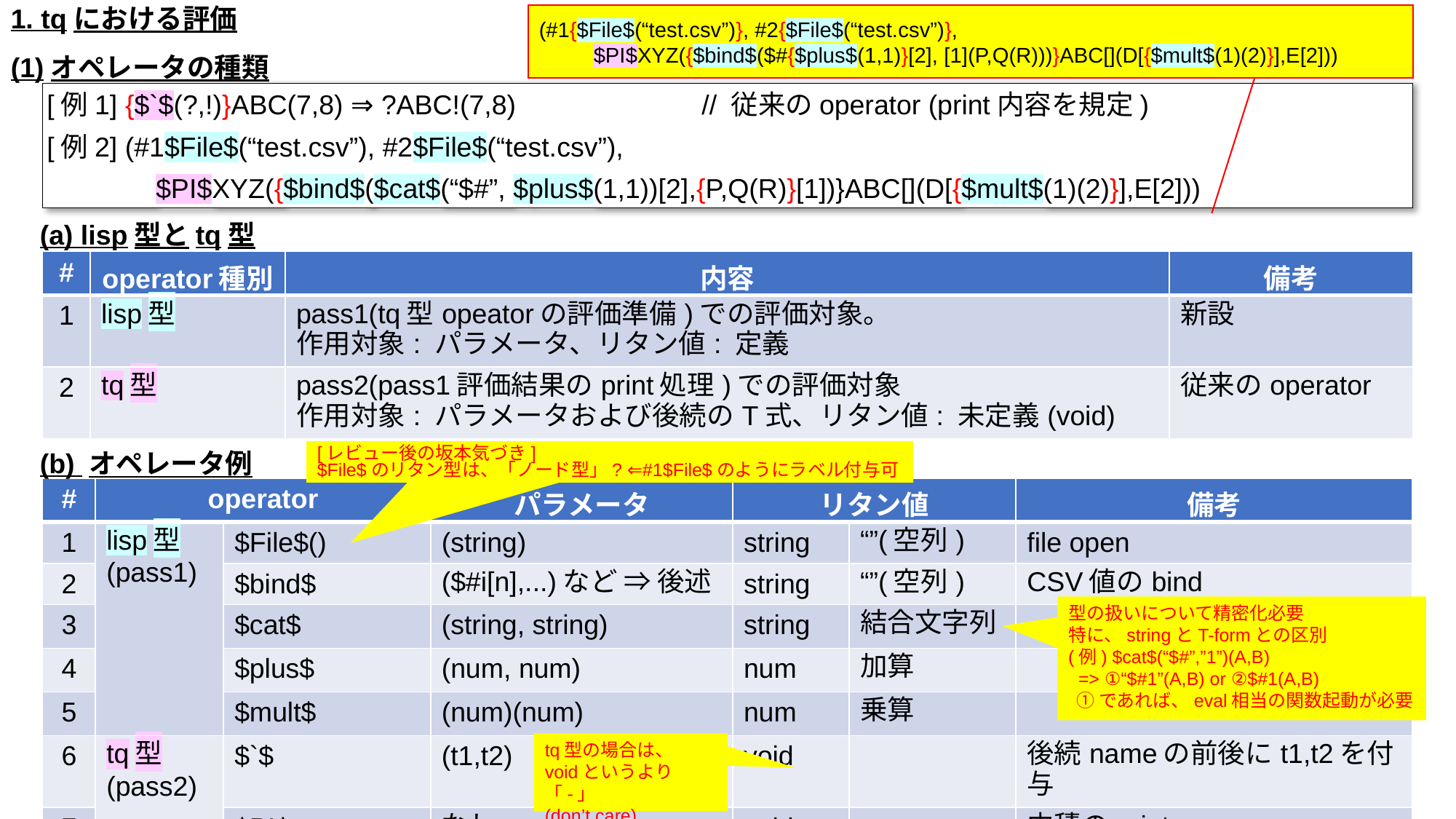

1. tqにおける評価
(#1{$File$(“test.csv”)}, #2{$File$(“test.csv”)},
$PI$XYZ({$bind$($#{$plus$(1,1)}[2], [1](P,Q(R)))}ABC[](D[{$mult$(1)(2)}],E[2]))
(1)オペレータの種類
[例1] {$`$(?,!)}ABC(7,8) ⇒ ?ABC!(7,8)		// 従来のoperator (print内容を規定)
[例2] (#1$File$(“test.csv”), #2$File$(“test.csv”),
	$PI$XYZ({$bind$($cat$(“$#”, $plus$(1,1))[2],{P,Q(R)}[1])}ABC[](D[{$mult$(1)(2)}],E[2]))
(a) lisp型とtq型
| # | operator種別 | 内容 | 備考 |
| --- | --- | --- | --- |
| 1 | lisp型 | pass1(tq型opeatorの評価準備)での評価対象。 作用対象: パラメータ、リタン値: 定義 | 新設 |
| 2 | tq型 | pass2(pass1評価結果のprint処理)での評価対象 作用対象: パラメータおよび後続のT式、リタン値: 未定義(void) | 従来のoperator |
(b) オペレータ例
[レビュー後の坂本気づき]
$File$のリタン型は、「ノード型」? ⇐#1$File$のようにラベル付与可
| # | operator |  | パラメータ | リタン値 |  | 備考 |
| --- | --- | --- | --- | --- | --- | --- |
| 1 | lisp型 (pass1) | $File$() | (string) | string | “”(空列) | file open |
| 2 |  | $bind$ | ($#i[n],...)など ⇒ 後述 | string | “”(空列) | CSV値のbind |
| 3 |  | $cat$ | (string, string) | string | 結合文字列 |  |
| 4 |  | $plus$ | (num, num) | num | 加算 |  |
| 5 |  | $mult$ | (num)(num) | num | 乗算 |  |
| 6 | tq型 (pass2) | $`$ | (t1,t2) | void |  | 後続nameの前後にt1,t2を付与 |
| 7 |  | $PI$ | なし | void |  | 内積のprint |
型の扱いについて精密化必要
特に、stringとT-formとの区別
(例) $cat$(“$#”,”1”)(A,B)
  => ①“$#1”(A,B) or ②$#1(A,B)
  ①であれば、eval相当の関数起動が必要
tq型の場合は、
voidというより「-」
(don’t care)